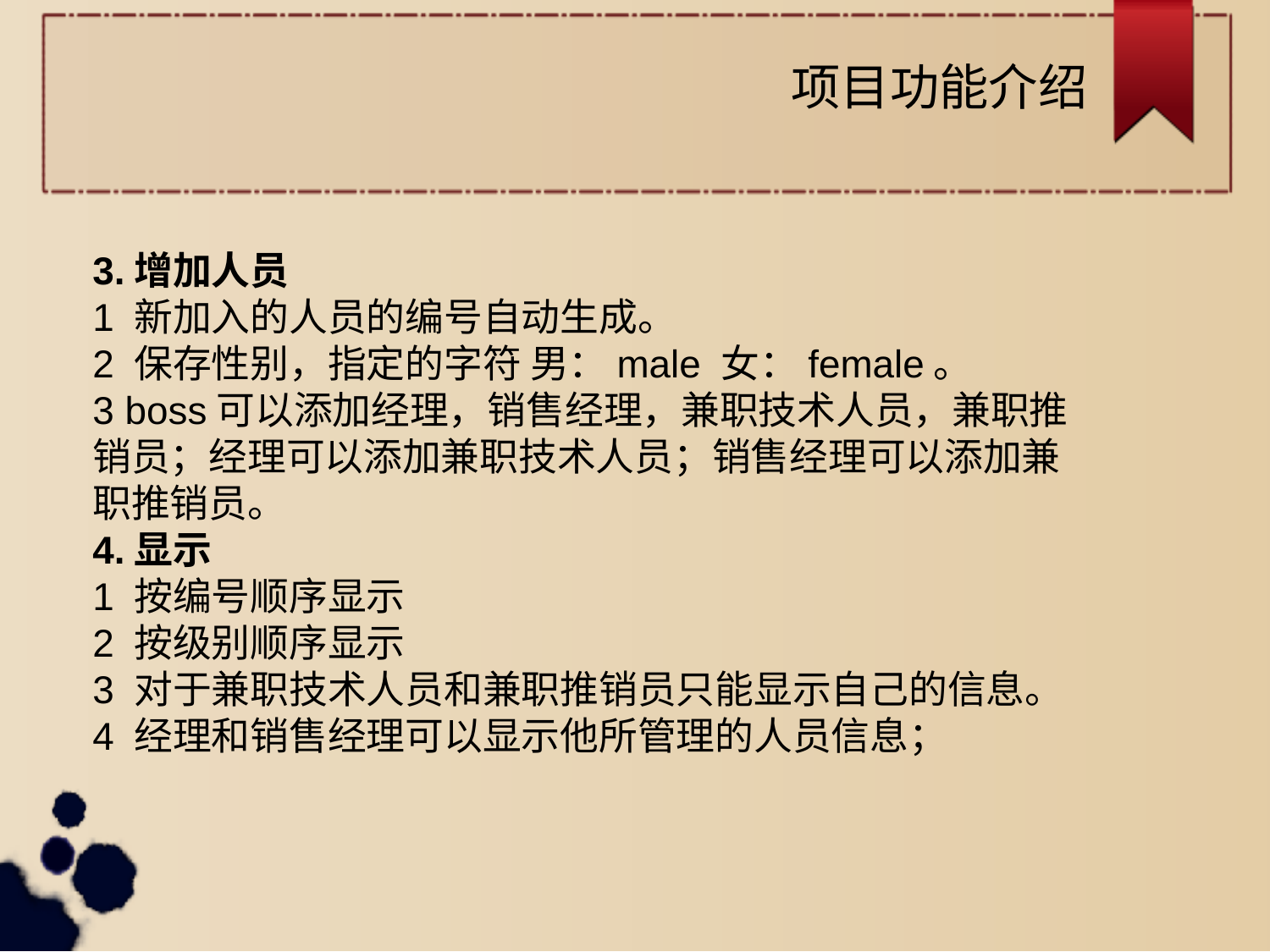

项目功能介绍
3.增加人员
1 新加入的人员的编号自动生成。
2 保存性别，指定的字符 男：male 女：female。
3 boss可以添加经理，销售经理，兼职技术人员，兼职推
销员；经理可以添加兼职技术人员；销售经理可以添加兼
职推销员。
4.显示
1 按编号顺序显示
2 按级别顺序显示
3 对于兼职技术人员和兼职推销员只能显示自己的信息。
4 经理和销售经理可以显示他所管理的人员信息；